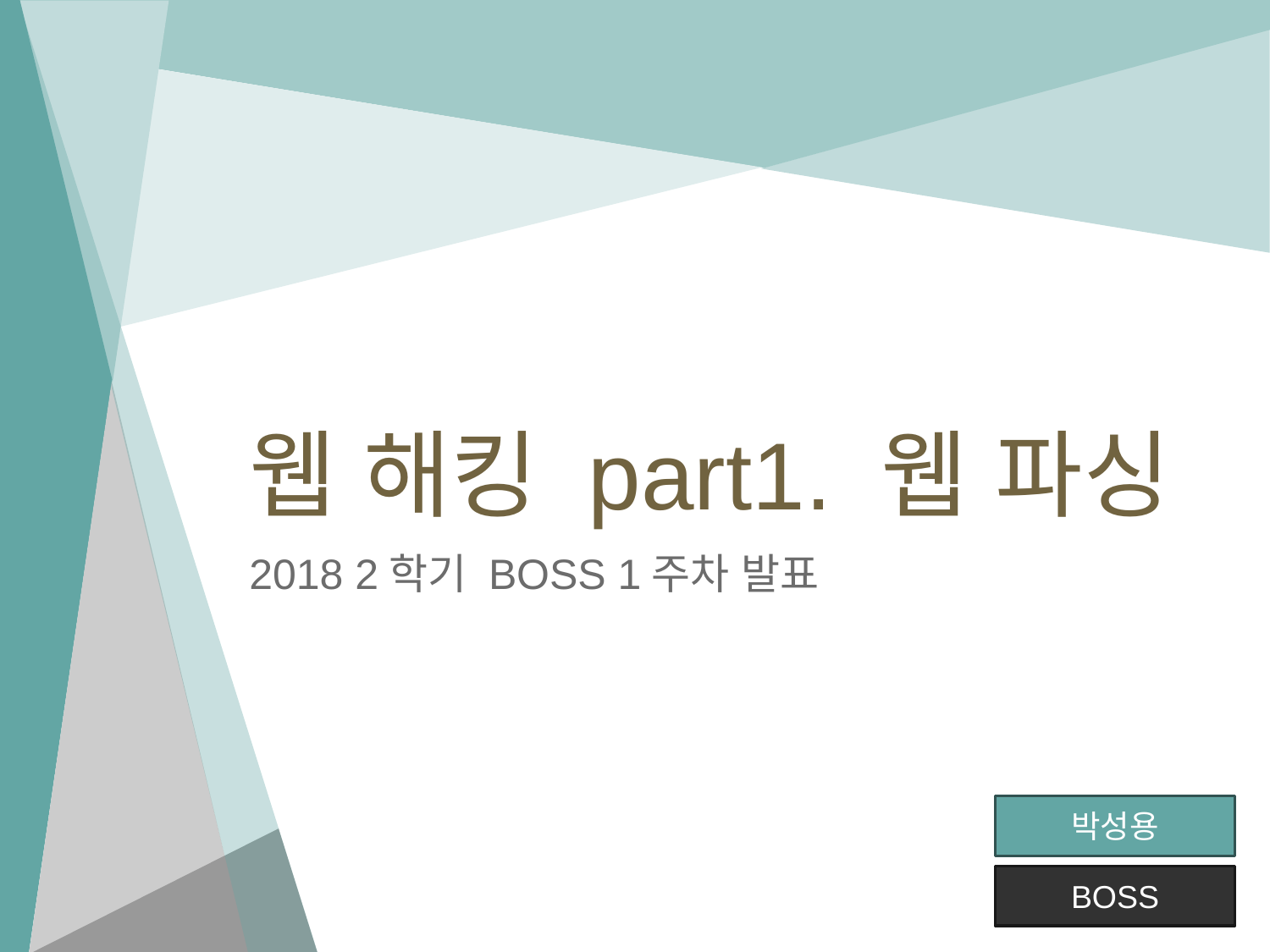

# 웹 해킹 part1. 웹 파싱
2018 2학기 BOSS 1주차 발표
박성용
BOSS